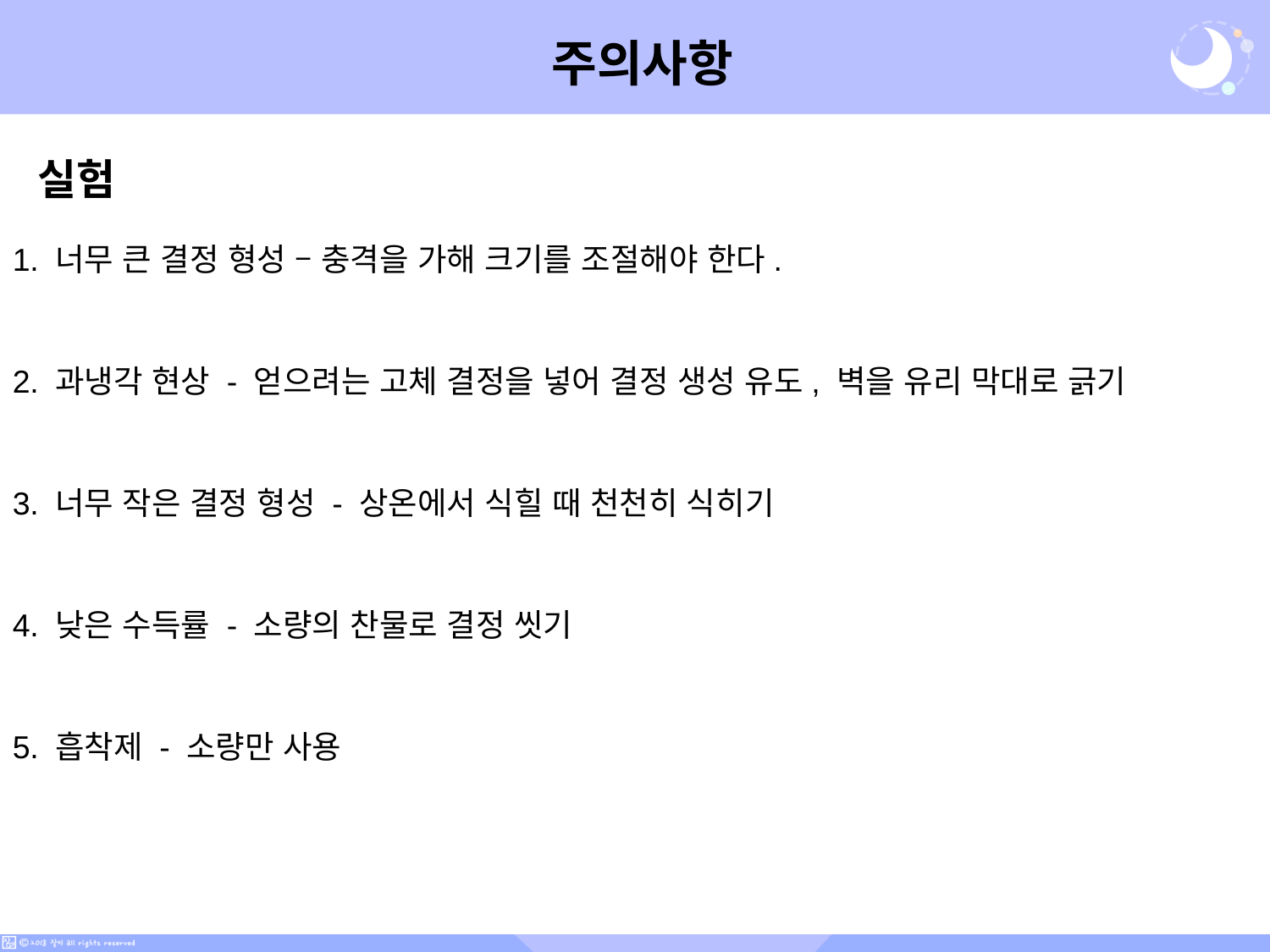

주의사항
실험
1. 너무 큰 결정 형성 – 충격을 가해 크기를 조절해야 한다.

2. 과냉각 현상 - 얻으려는 고체 결정을 넣어 결정 생성 유도, 벽을 유리 막대로 긁기

3. 너무 작은 결정 형성 - 상온에서 식힐 때 천천히 식히기

4. 낮은 수득률 - 소량의 찬물로 결정 씻기

5. 흡착제 - 소량만 사용